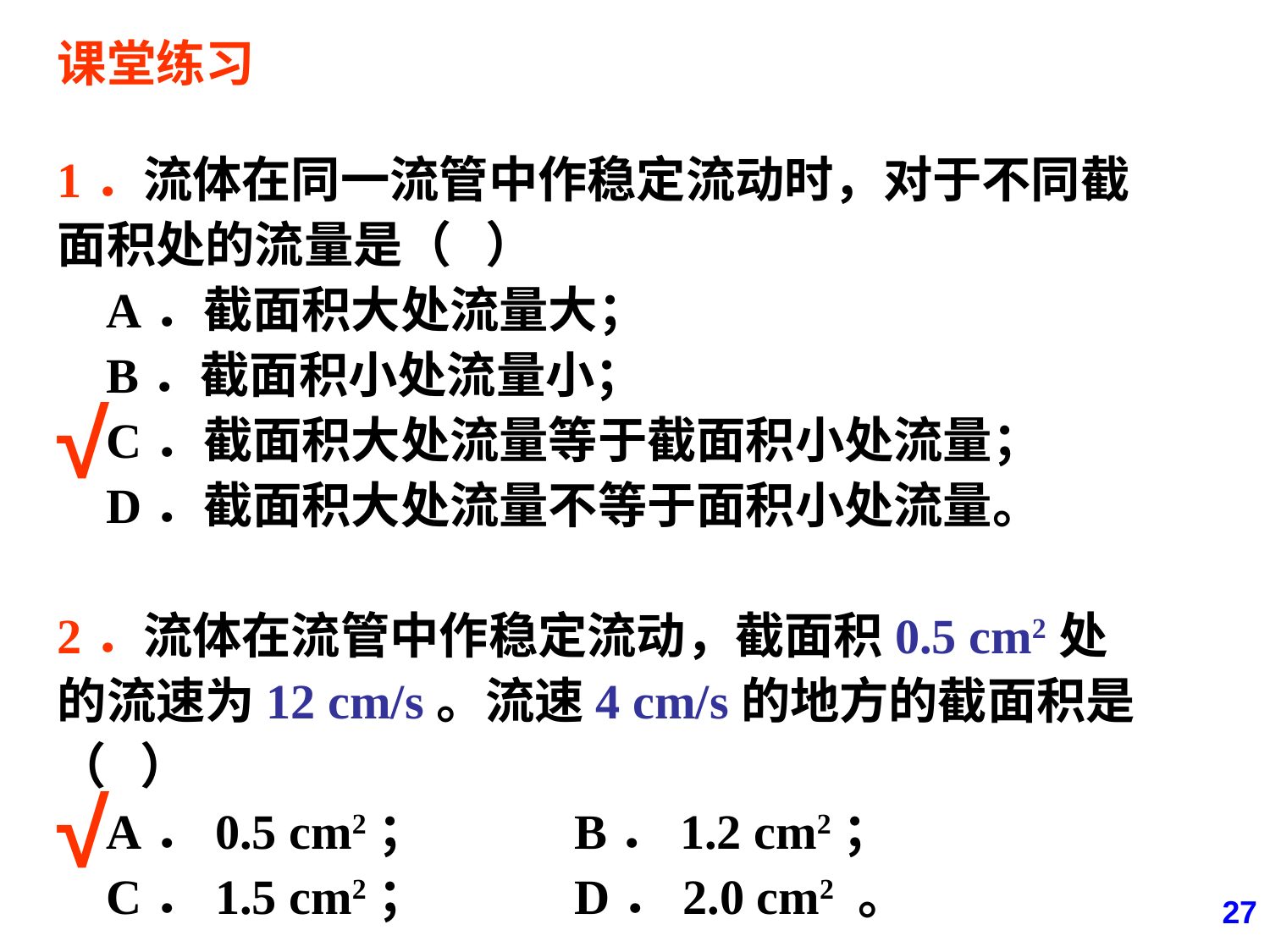

课堂练习
1．流体在同一流管中作稳定流动时，对于不同截面积处的流量是（   ）
    A．截面积大处流量大；
    B．截面积小处流量小；
    C．截面积大处流量等于截面积小处流量；
    D．截面积大处流量不等于面积小处流量。

2．流体在流管中作稳定流动，截面积0.5 cm2处的流速为12 cm/s。流速4 cm/s的地方的截面积是（   ）
    A．0.5 cm2；            B．1.2 cm2；
    C．1.5 cm2；            D．2.0 cm2 。
√
√
27